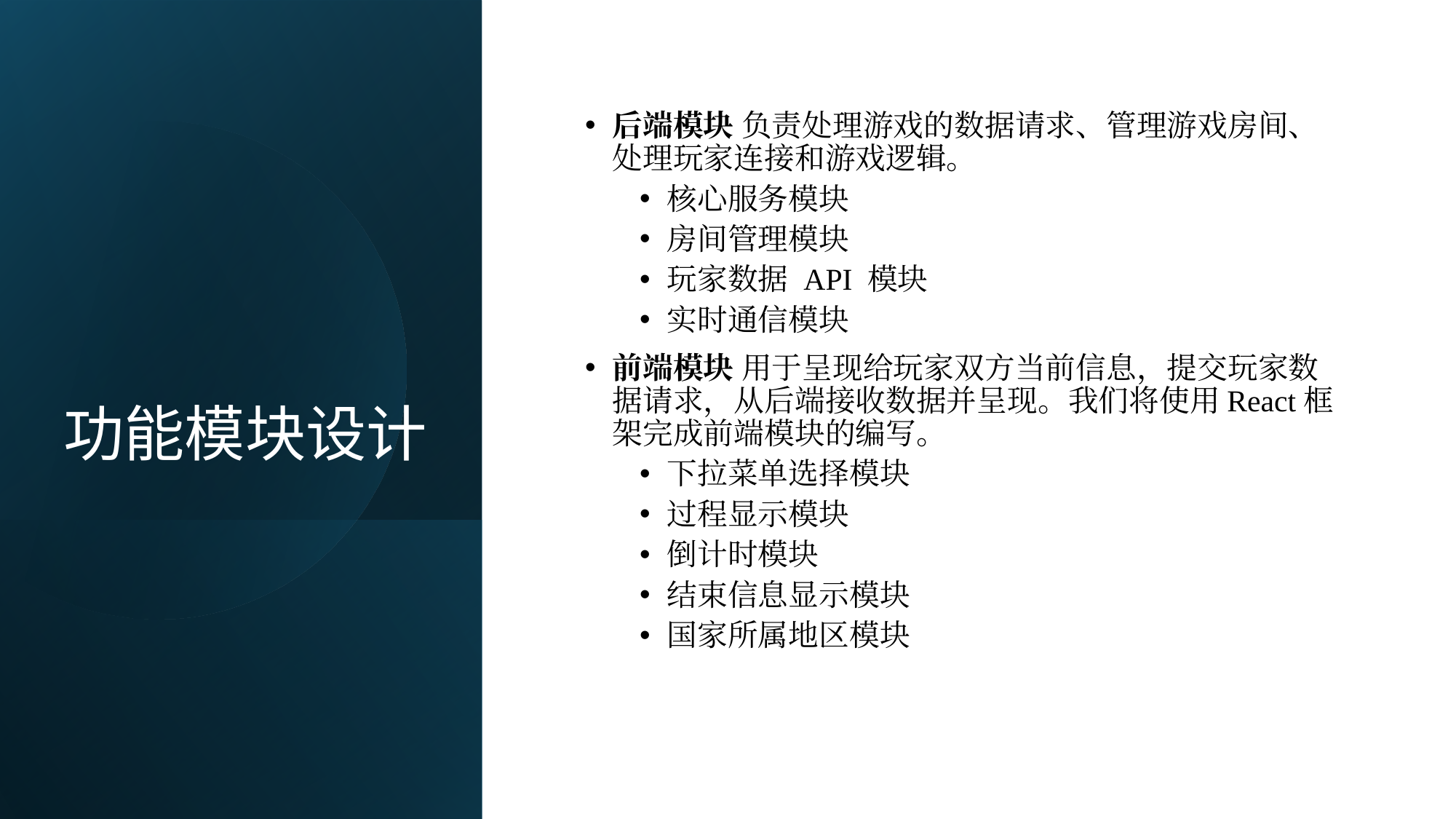

# 功能模块设计
后端模块 负责处理游戏的数据请求、管理游戏房间、处理玩家连接和游戏逻辑。
核心服务模块
房间管理模块
玩家数据 API 模块
实时通信模块
前端模块 用于呈现给玩家双方当前信息，提交玩家数据请求，从后端接收数据并呈现。我们将使用React框架完成前端模块的编写。
下拉菜单选择模块
过程显示模块
倒计时模块
结束信息显示模块
国家所属地区模块